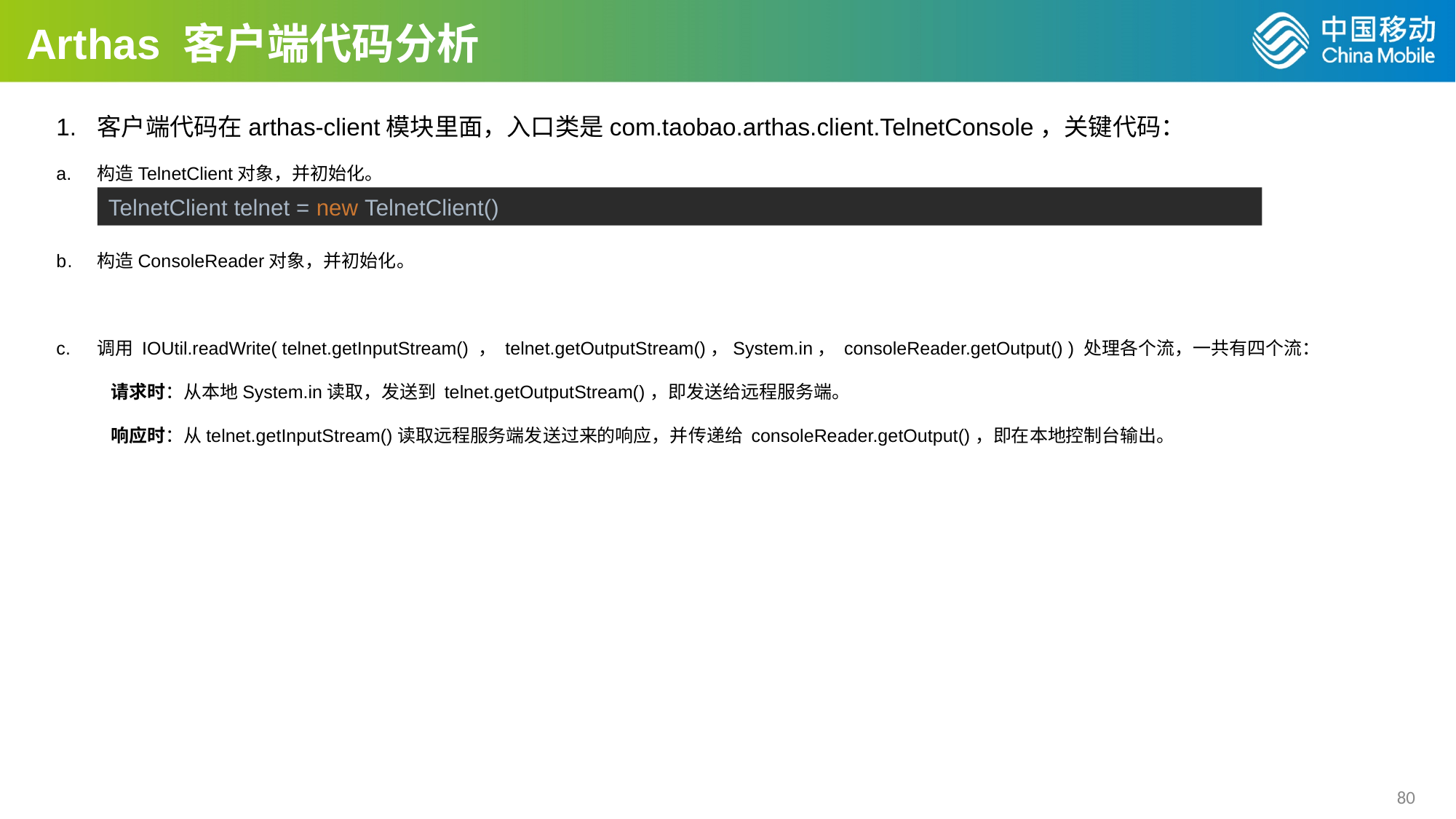

Arthas 客户端代码分析
客户端代码在arthas-client模块里面，入口类是com.taobao.arthas.client.TelnetConsole，关键代码：
构造TelnetClient对象，并初始化。

构造ConsoleReader对象，并初始化。

调用 IOUtil.readWrite( telnet.getInputStream() ， telnet.getOutputStream()，System.in， consoleReader.getOutput() ) 处理各个流，一共有四个流：
请求时：从本地System.in读取，发送到 telnet.getOutputStream()，即发送给远程服务端。
响应时：从telnet.getInputStream()读取远程服务端发送过来的响应，并传递给 consoleReader.getOutput()，即在本地控制台输出。
TelnetClient telnet = new TelnetClient()